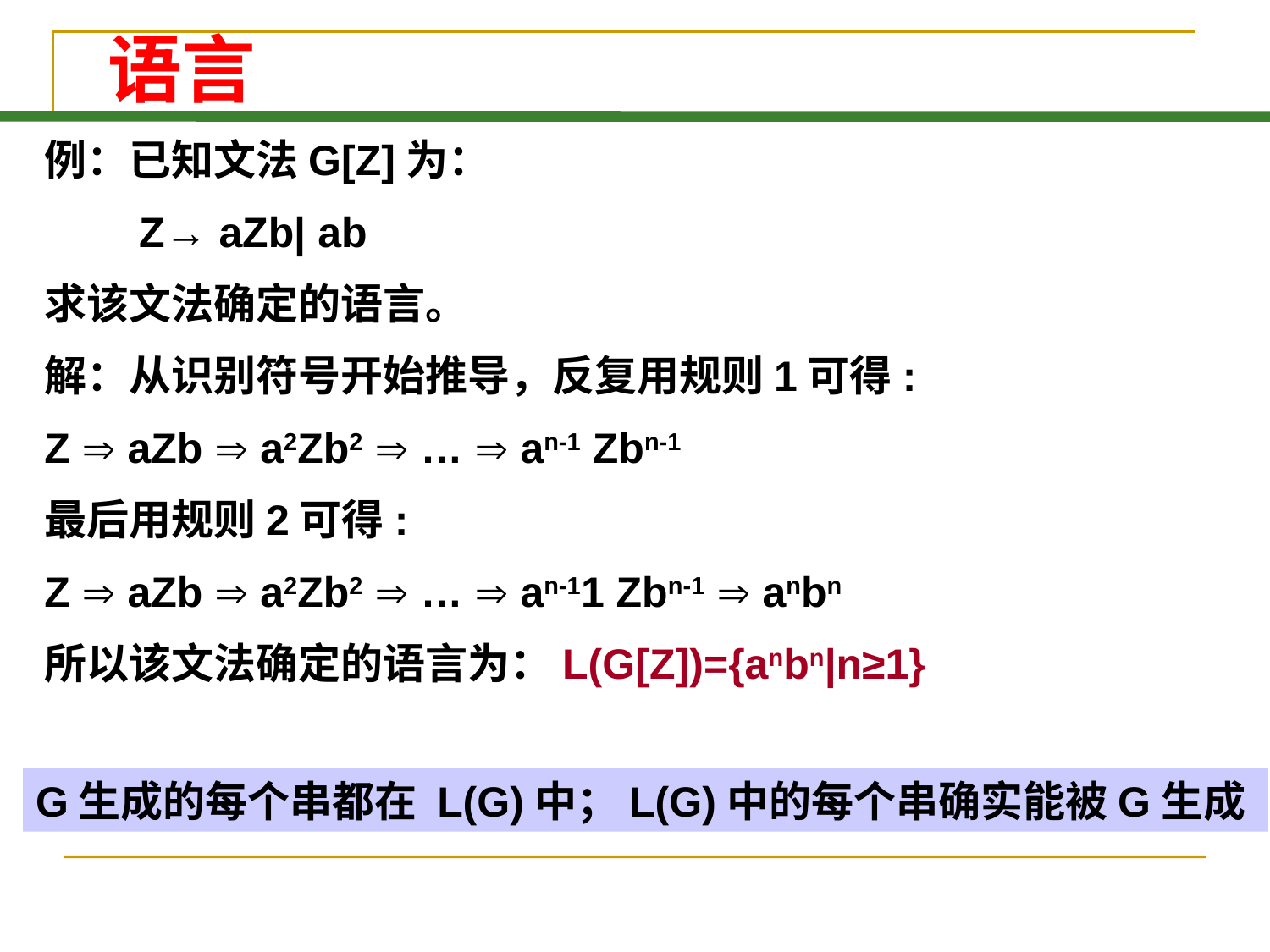

# 语言

例：已知文法G[Z]为：
        Z→ aZb| ab
求该文法确定的语言。
解：从识别符号开始推导，反复用规则1可得:
Z ⇒ aZb ⇒ a2Zb2 ⇒ … ⇒ an-1 Zbn-1
最后用规则2可得:
Z ⇒ aZb ⇒ a2Zb2 ⇒ … ⇒ an-11 Zbn-1 ⇒ anbn
所以该文法确定的语言为：L(G[Z])={anbn|n≥1}
G生成的每个串都在 L(G)中；L(G)中的每个串确实能被G生成
38